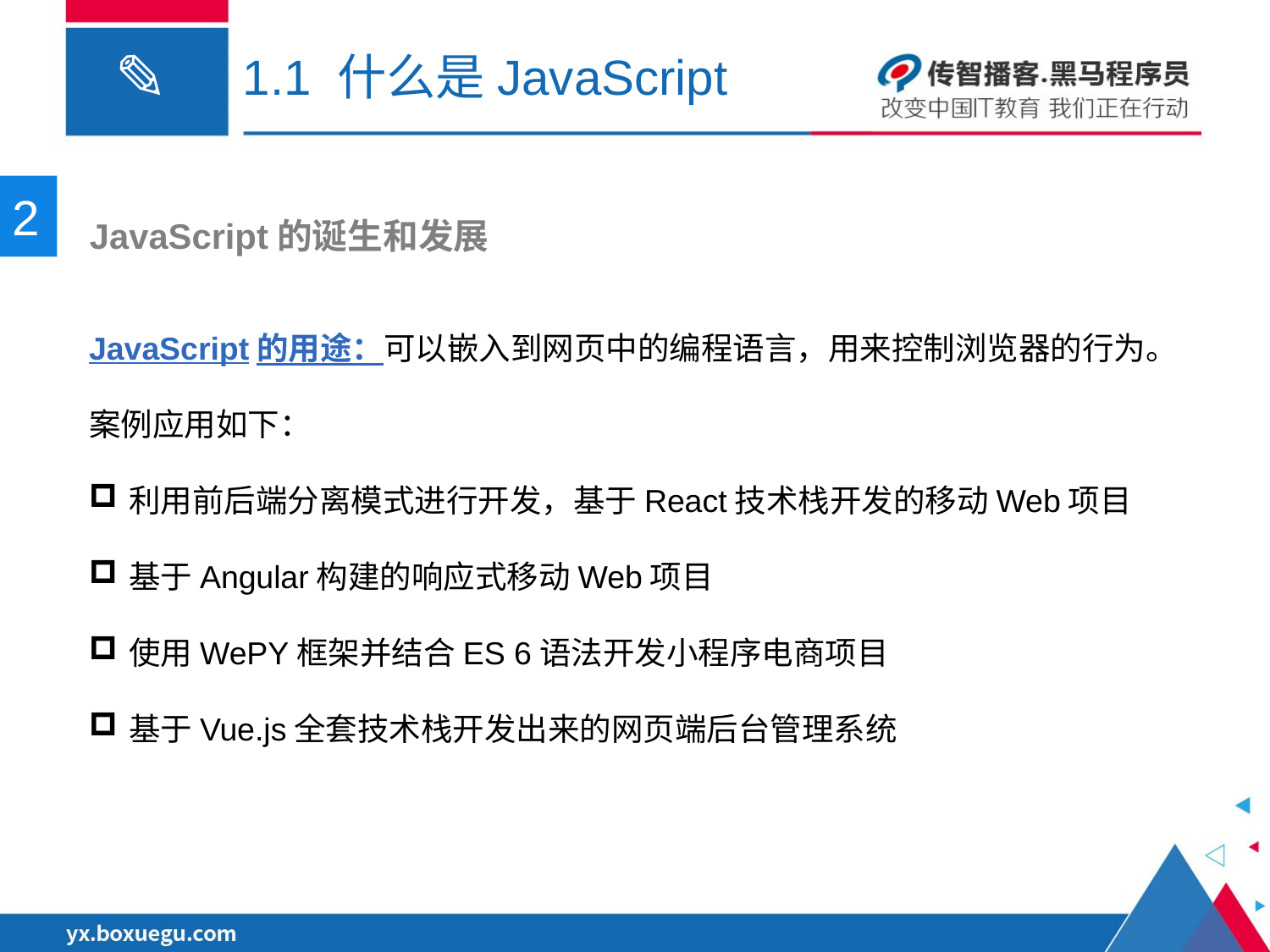

# 1.1 什么是JavaScript

2
  JavaScript的诞生和发展
JavaScript的用途：可以嵌入到网页中的编程语言，用来控制浏览器的行为。
案例应用如下：
利用前后端分离模式进行开发，基于React技术栈开发的移动Web项目
基于Angular构建的响应式移动Web项目
使用WePY框架并结合ES 6语法开发小程序电商项目
基于Vue.js全套技术栈开发出来的网页端后台管理系统